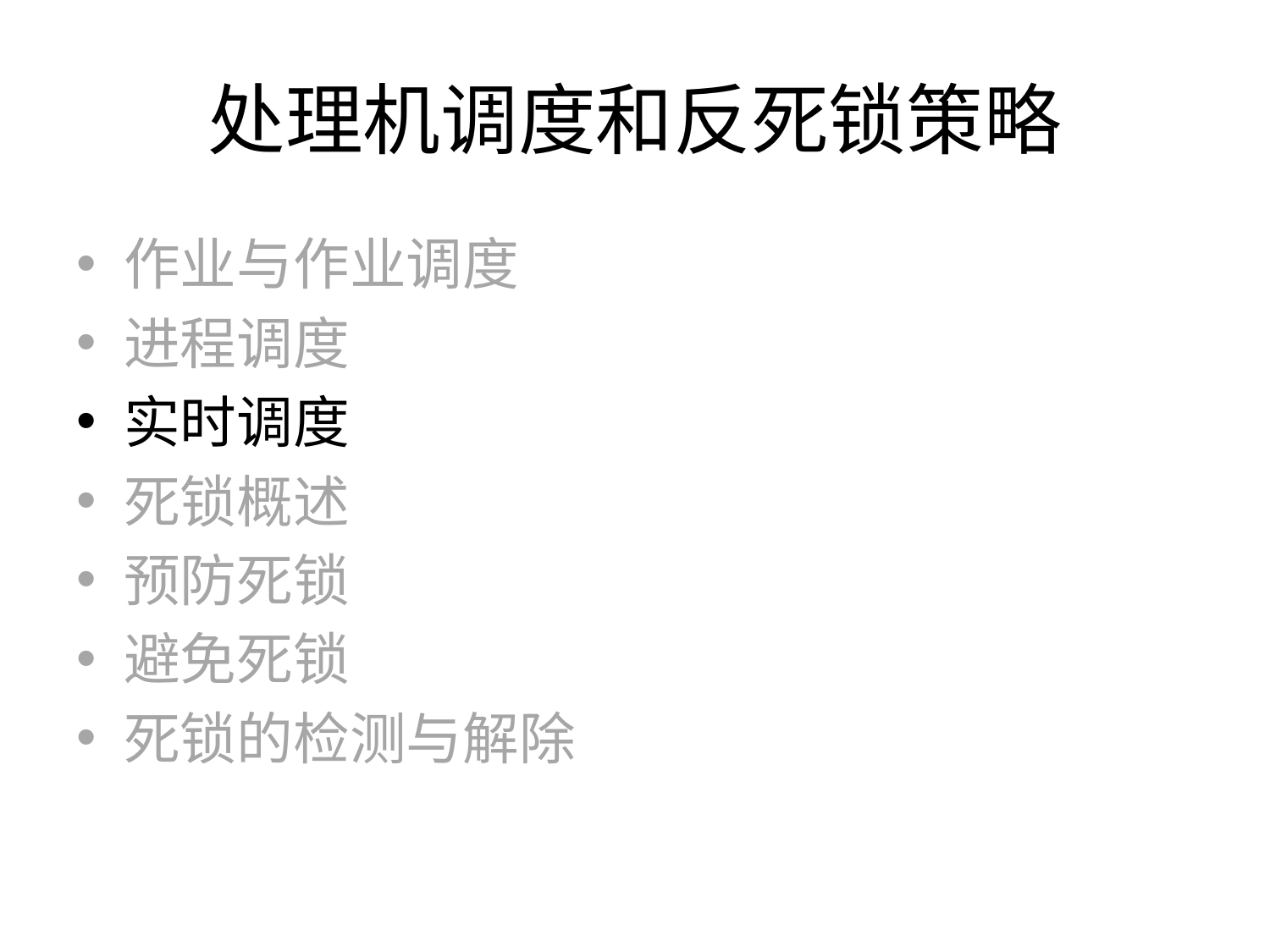

# 处理机调度和反死锁策略
作业与作业调度
进程调度
实时调度
死锁概述
预防死锁
避免死锁
死锁的检测与解除